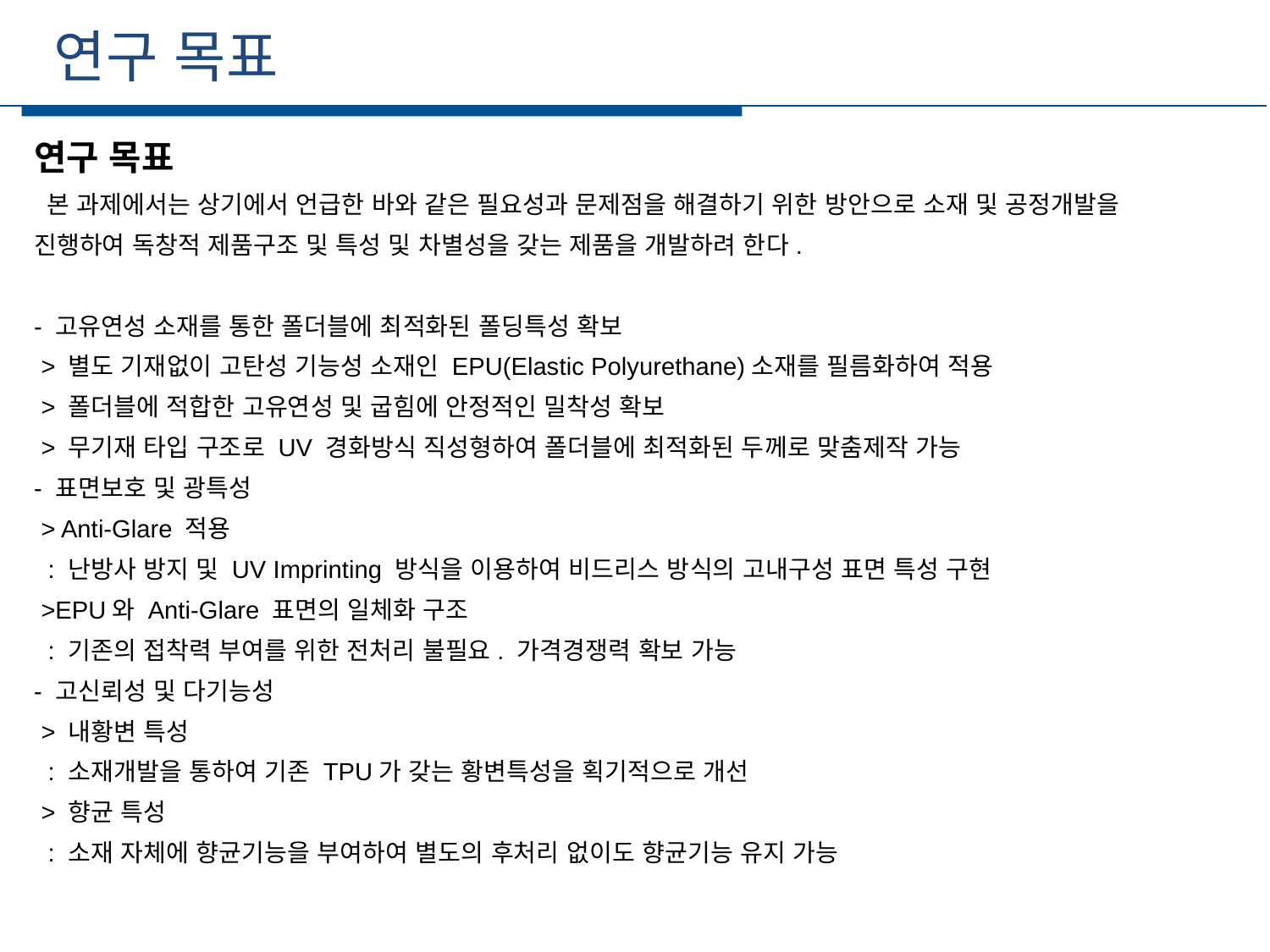

연구 목표
세부일정

연구 목표
 본 과제에서는 상기에서 언급한 바와 같은 필요성과 문제점을 해결하기 위한 방안으로 소재 및 공정개발을 진행하여 독창적 제품구조 및 특성 및 차별성을 갖는 제품을 개발하려 한다.

- 고유연성 소재를 통한 폴더블에 최적화된 폴딩특성 확보
 > 별도 기재없이 고탄성 기능성 소재인 EPU(Elastic Polyurethane)소재를 필름화하여 적용
 > 폴더블에 적합한 고유연성 및 굽힘에 안정적인 밀착성 확보
 > 무기재 타입 구조로 UV 경화방식 직성형하여 폴더블에 최적화된 두께로 맞춤제작 가능
- 표면보호 및 광특성
 > Anti-Glare 적용
  : 난방사 방지 및 UV Imprinting 방식을 이용하여 비드리스 방식의 고내구성 표면 특성 구현
 >EPU와 Anti-Glare 표면의 일체화 구조
  : 기존의 접착력 부여를 위한 전처리 불필요. 가격경쟁력 확보 가능
- 고신뢰성 및 다기능성
 > 내황변 특성
  : 소재개발을 통하여 기존 TPU가 갖는 황변특성을 획기적으로 개선
 > 향균 특성
  : 소재 자체에 향균기능을 부여하여 별도의 후처리 없이도 향균기능 유지 가능